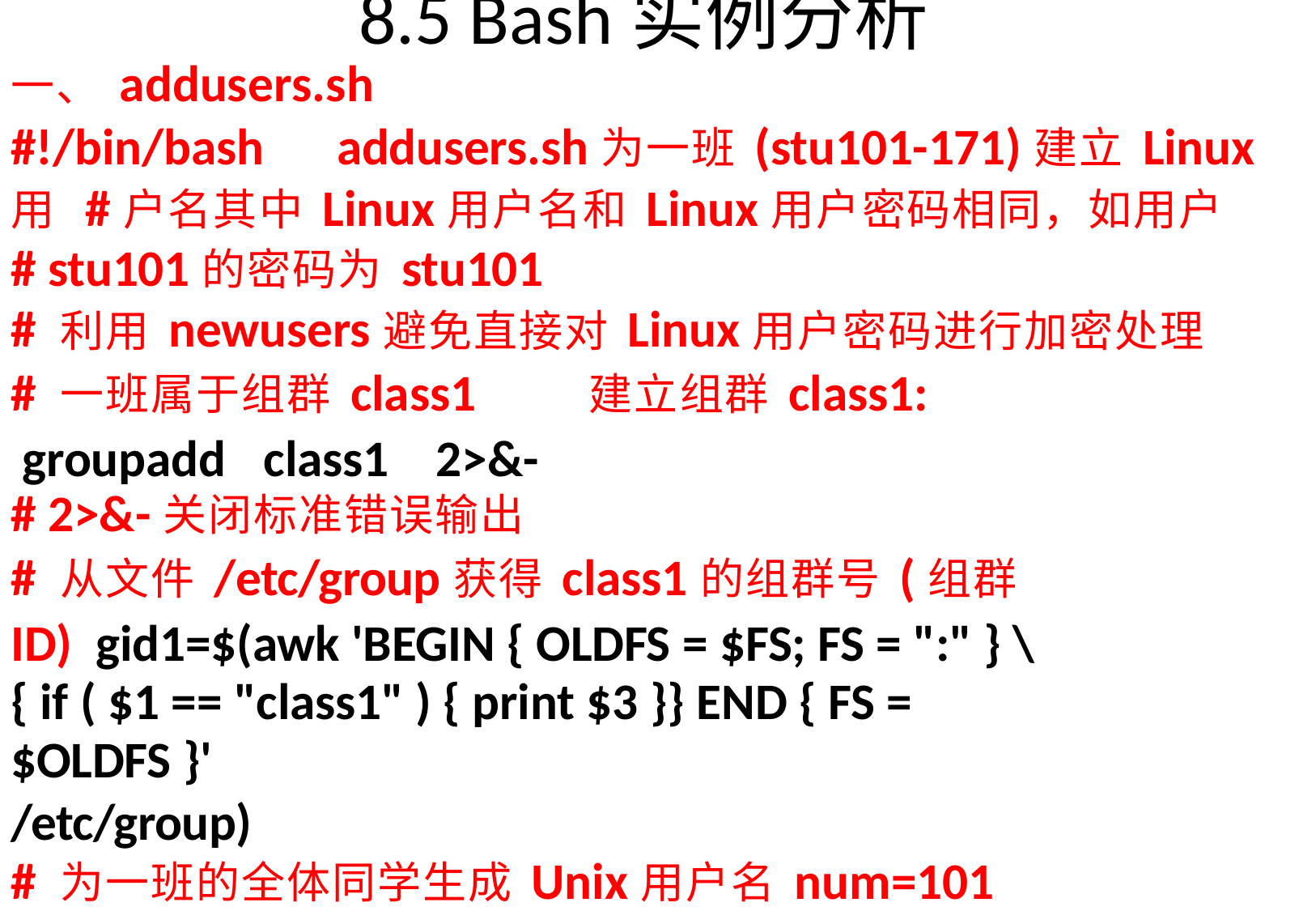

# 8.5 Bash实例分析
一、addusers.sh
#!/bin/bash	addusers.sh为一班(stu101-171)建立Linux用 #户名其中Linux用户名和Linux用户密码相同，如用户
# stu101的密码为stu101
# 利用newusers避免直接对Linux用户密码进行加密处理
# 一班属于组群class1	建立组群class1:  groupadd	class1	2>&-
# 2>&-关闭标准错误输出
# 从文件/etc/group获得class1的组群号(组群ID)  gid1=$(awk 'BEGIN { OLDFS = $FS; FS = ":" } \
{ if ( $1 == "class1" ) { print $3 }} END { FS = $OLDFS }'
/etc/group)
# 为一班的全体同学生成Unix用户名num=101  # 一班第一个学生用户名为stu101